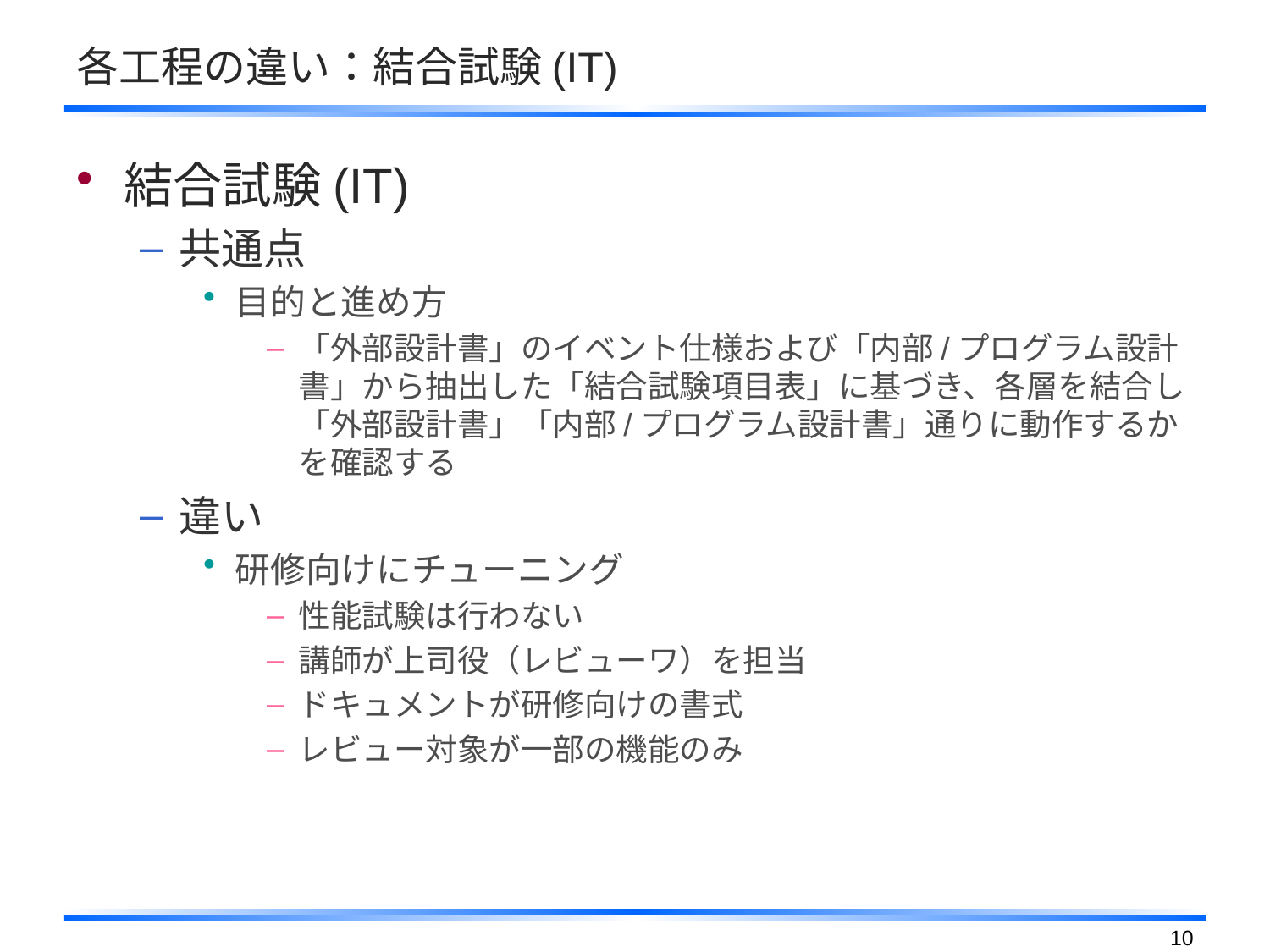

# 各工程の違い：結合試験(IT)
結合試験(IT)
共通点
目的と進め方
「外部設計書」のイベント仕様および「内部/プログラム設計書」から抽出した「結合試験項目表」に基づき、各層を結合し「外部設計書」「内部/プログラム設計書」通りに動作するかを確認する
違い
研修向けにチューニング
性能試験は行わない
講師が上司役（レビューワ）を担当
ドキュメントが研修向けの書式
レビュー対象が一部の機能のみ
10